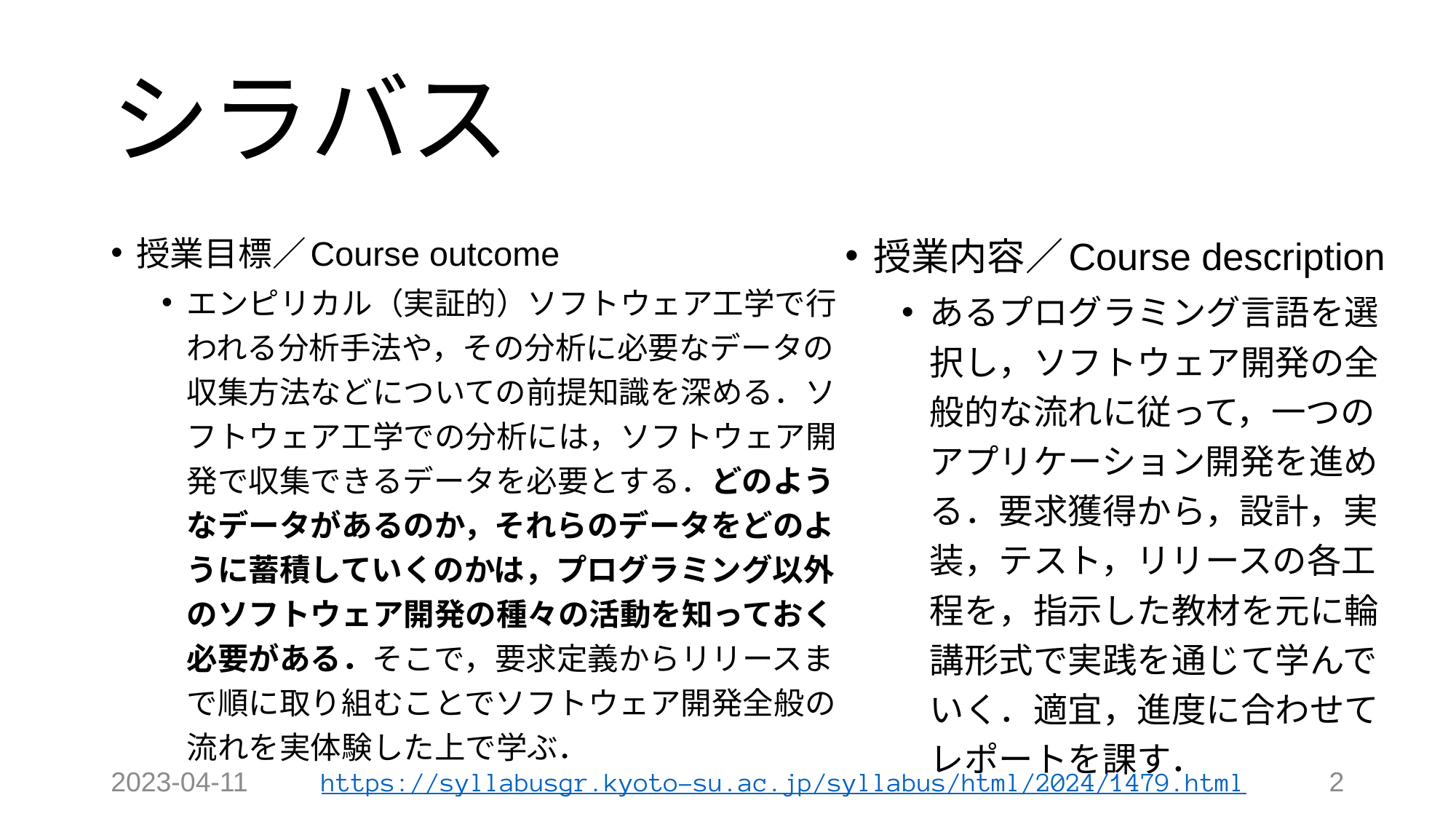

# シラバス
授業目標／Course outcome
エンピリカル（実証的）ソフトウェア工学で行われる分析手法や，その分析に必要なデータの収集方法などについての前提知識を深める．ソフトウェア工学での分析には，ソフトウェア開発で収集できるデータを必要とする．どのようなデータがあるのか，それらのデータをどのように蓄積していくのかは，プログラミング以外のソフトウェア開発の種々の活動を知っておく必要がある．そこで，要求定義からリリースまで順に取り組むことでソフトウェア開発全般の流れを実体験した上で学ぶ．
授業内容／Course description
あるプログラミング言語を選択し，ソフトウェア開発の全般的な流れに従って，一つのアプリケーション開発を進める．要求獲得から，設計，実装，テスト，リリースの各工程を，指示した教材を元に輪講形式で実践を通じて学んでいく．適宜，進度に合わせてレポートを課す．

2023-04-11
https://syllabusgr.kyoto-su.ac.jp/syllabus/html/2024/1479.html
2